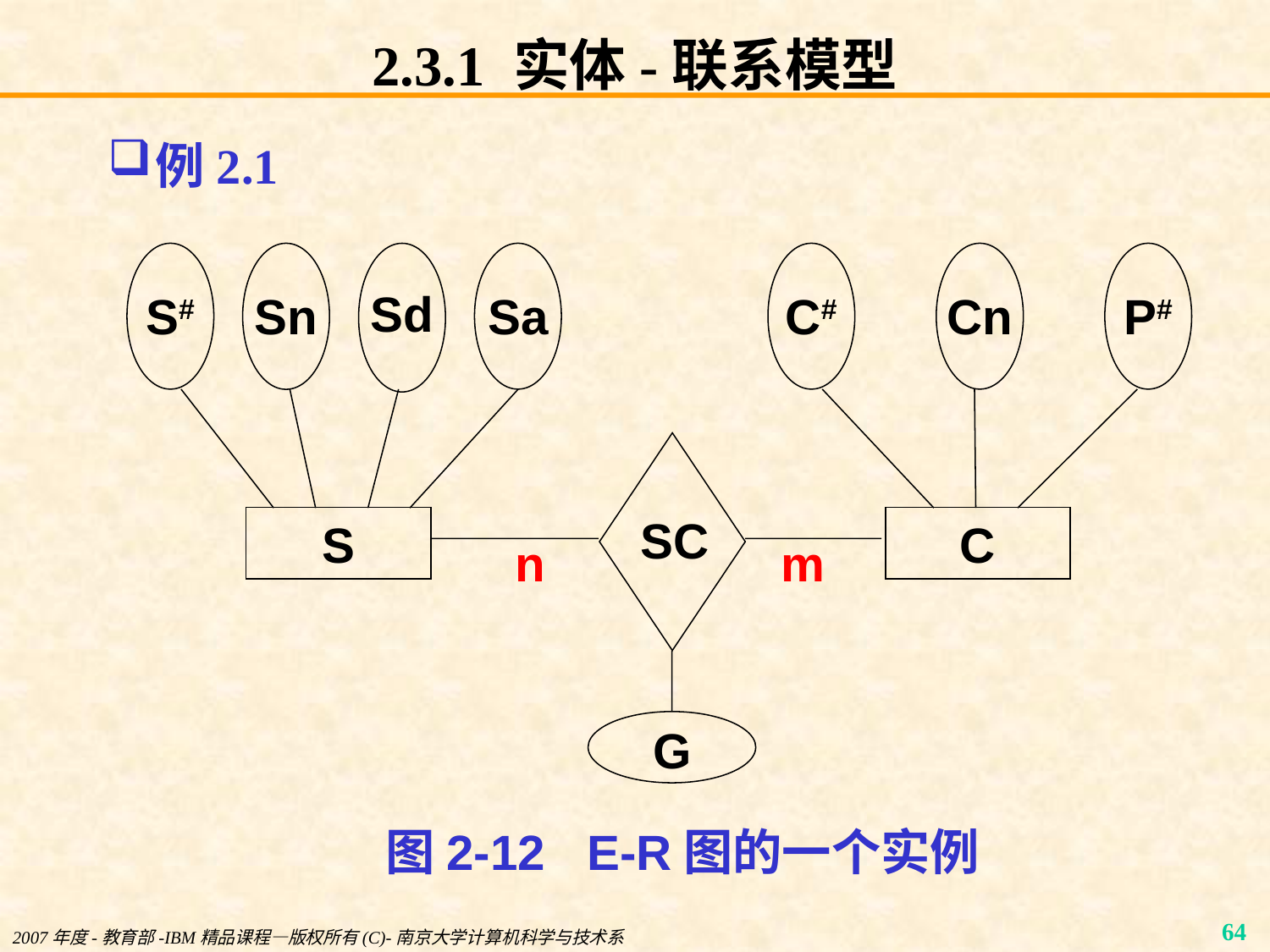

# 2.3.1 实体-联系模型
例2.1

Sd
Sn
Cn
S#
Sa
C#
P#

SC
S
C

 G
n
m
图2-12   E-R图的一个实例
64
2007年度-教育部-IBM精品课程—版权所有(C)-南京大学计算机科学与技术系